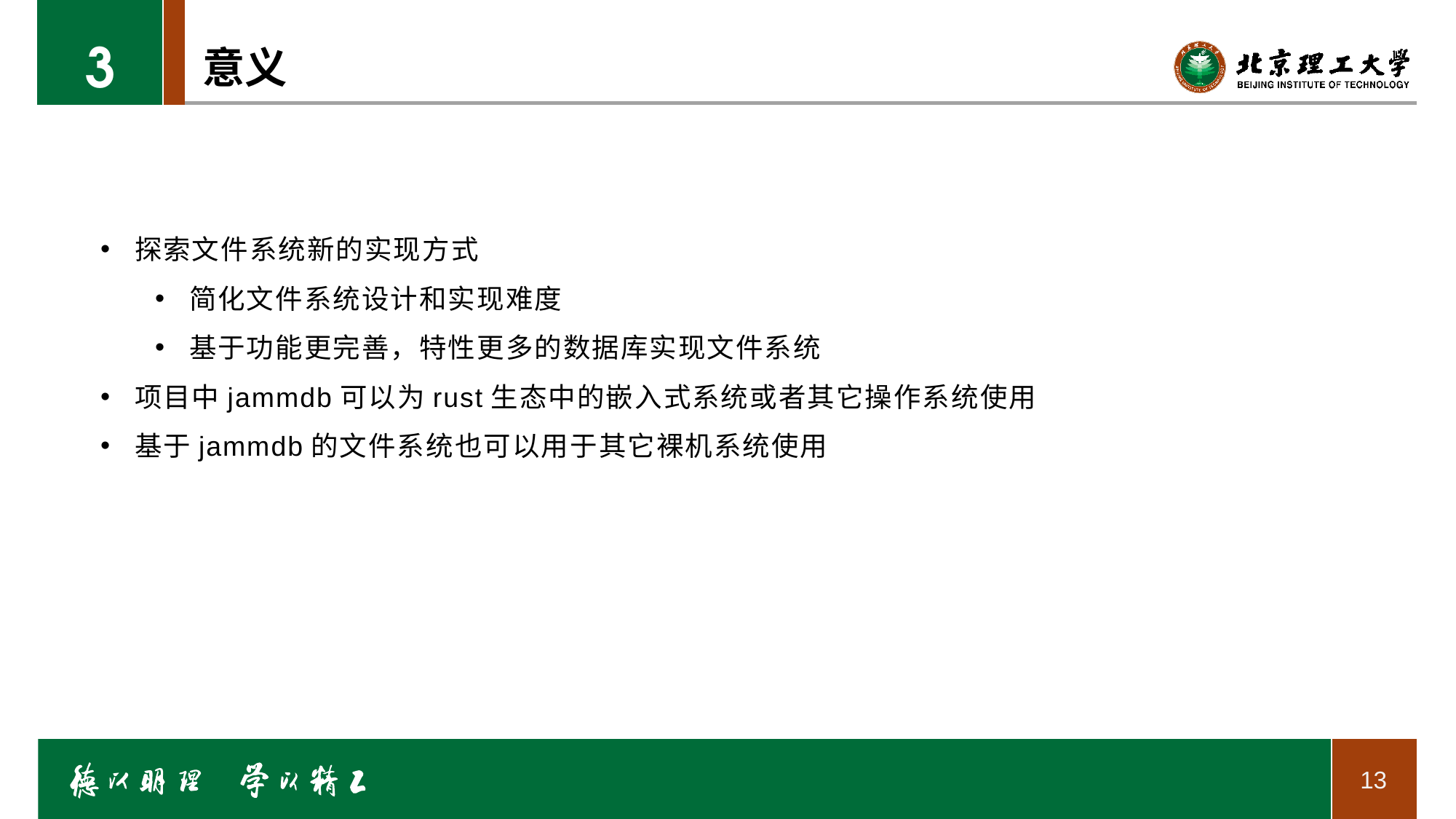

3
# 意义
探索文件系统新的实现方式
简化文件系统设计和实现难度
基于功能更完善，特性更多的数据库实现文件系统
项目中jammdb可以为rust生态中的嵌入式系统或者其它操作系统使用
基于jammdb的文件系统也可以用于其它裸机系统使用